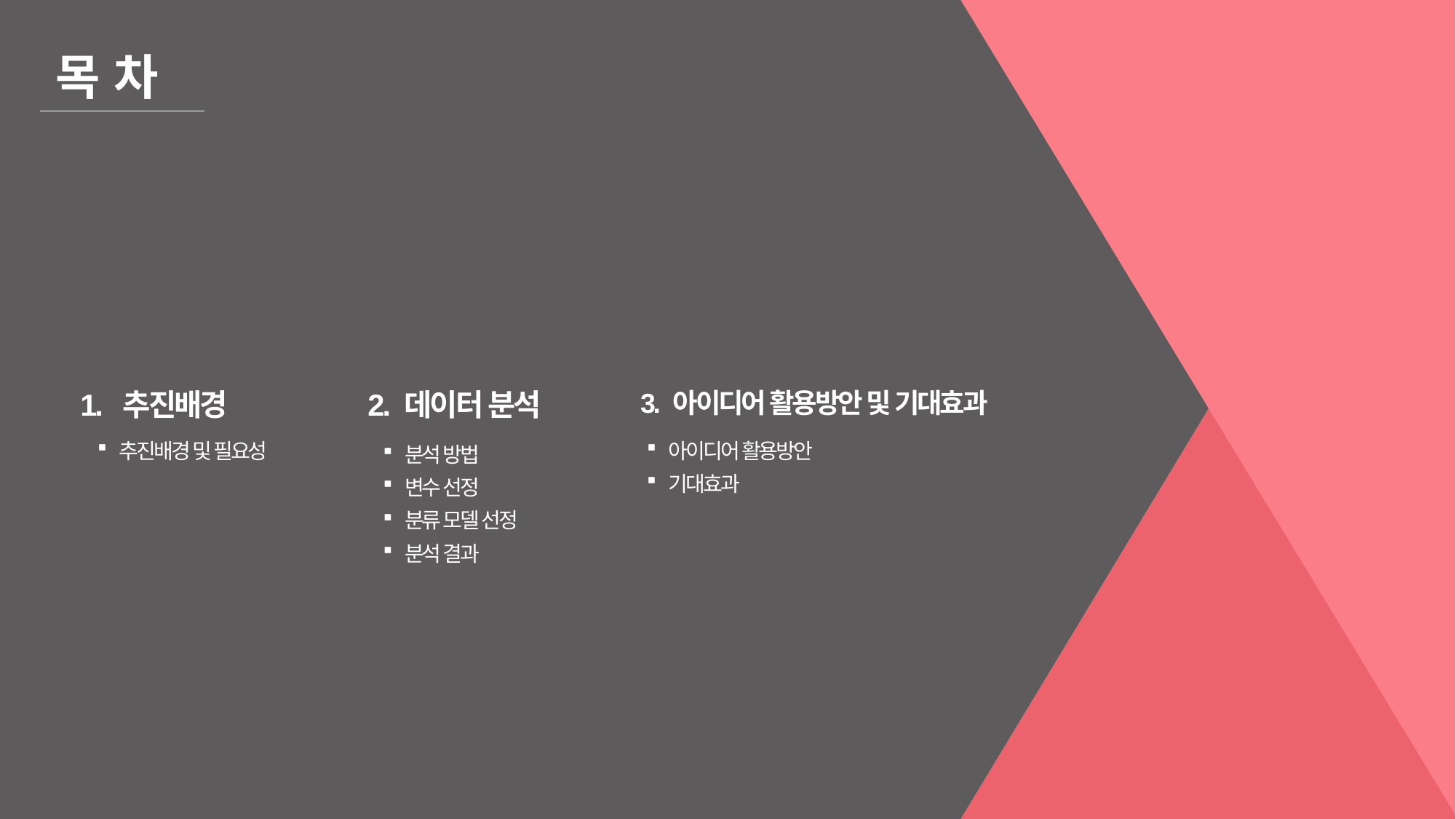

목 차
1.  추진배경
2. 데이터 분석
3. 아이디어 활용방안 및 기대효과
추진배경 및 필요성

아이디어 활용방안
기대효과
분석 방법
변수 선정
분류 모델 선정
분석 결과